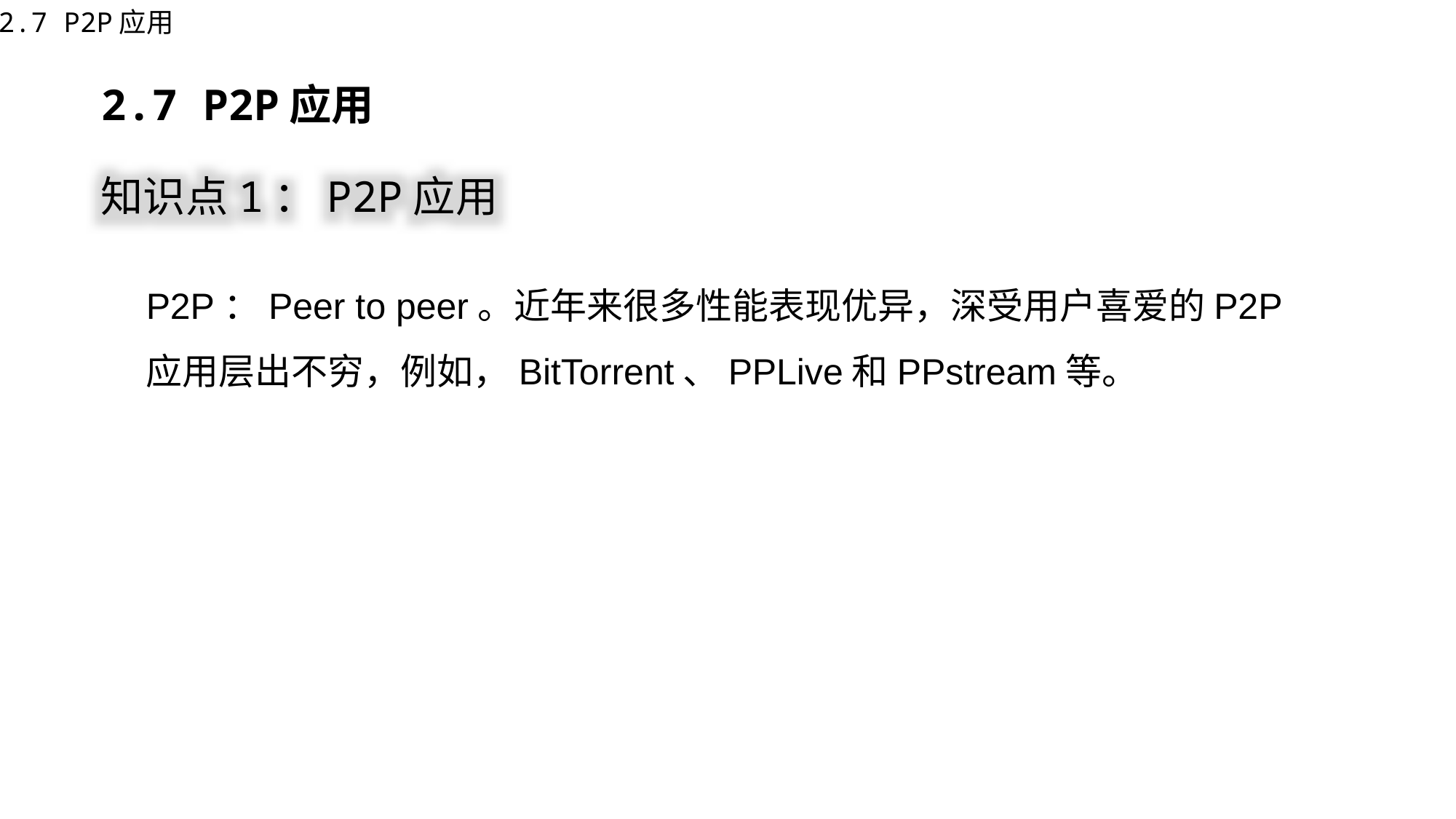

2.7 P2P应用
2.7 P2P应用
知识点1：P2P应用
P2P：Peer to peer。近年来很多性能表现优异，深受用户喜爱的P2P应用层出不穷，例如，BitTorrent、PPLive和PPstream等。